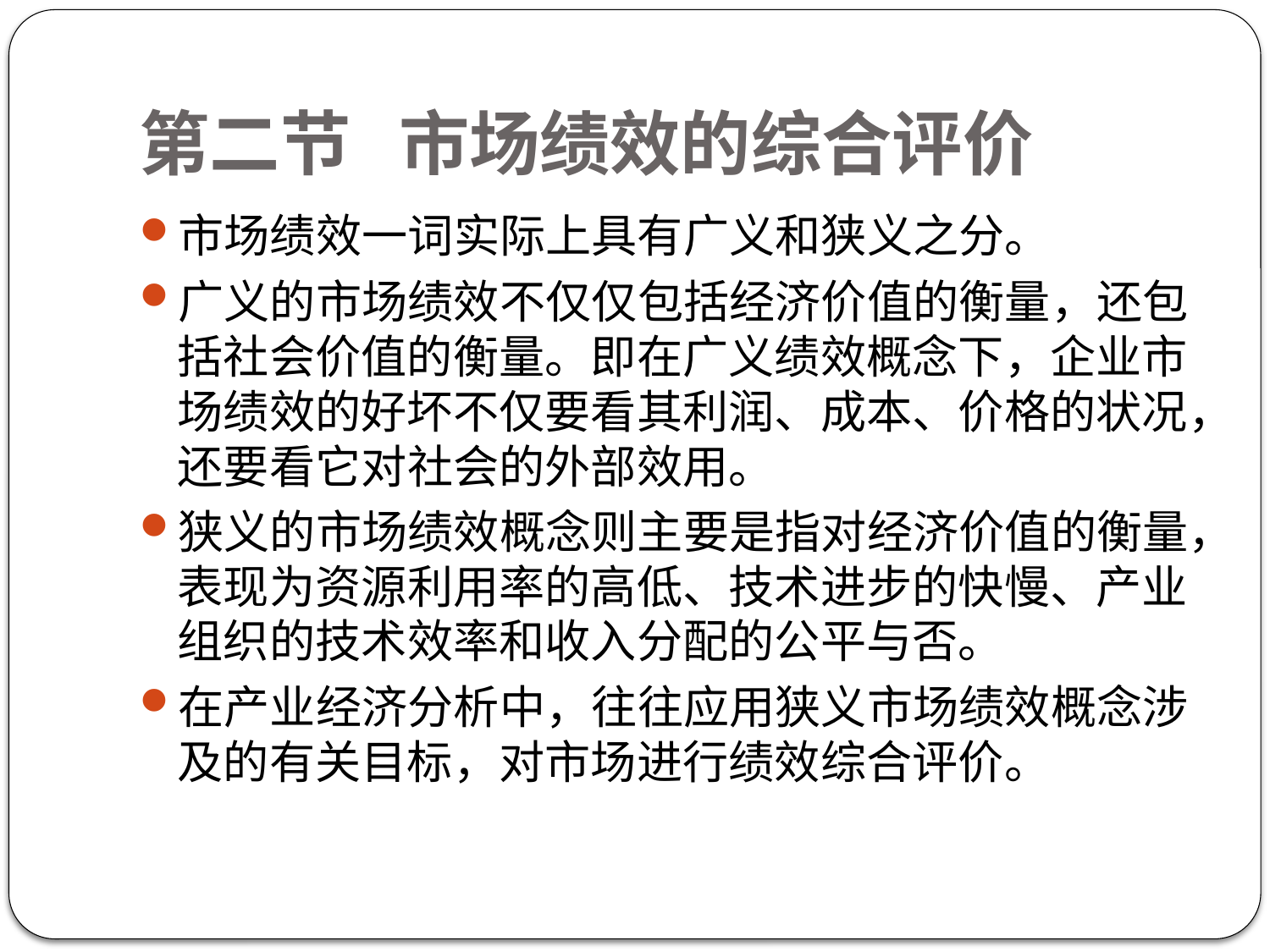

# 第二节   市场绩效的综合评价
市场绩效一词实际上具有广义和狭义之分。
广义的市场绩效不仅仅包括经济价值的衡量，还包括社会价值的衡量。即在广义绩效概念下，企业市场绩效的好坏不仅要看其利润、成本、价格的状况，还要看它对社会的外部效用。
狭义的市场绩效概念则主要是指对经济价值的衡量，表现为资源利用率的高低、技术进步的快慢、产业组织的技术效率和收入分配的公平与否。
在产业经济分析中，往往应用狭义市场绩效概念涉及的有关目标，对市场进行绩效综合评价。